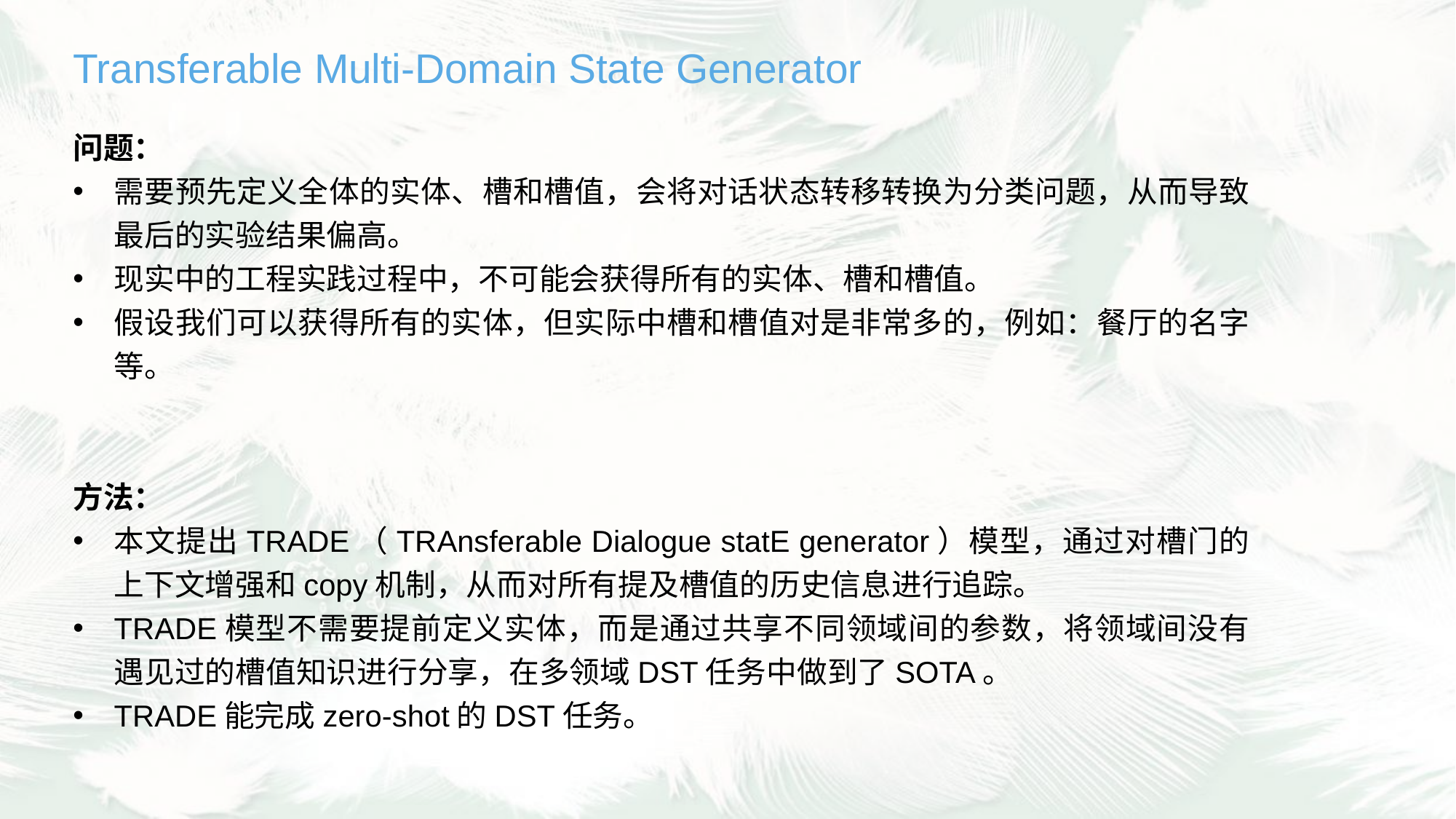

Transferable Multi-Domain State Generator
问题：
需要预先定义全体的实体、槽和槽值，会将对话状态转移转换为分类问题，从而导致最后的实验结果偏高。
现实中的工程实践过程中，不可能会获得所有的实体、槽和槽值。
假设我们可以获得所有的实体，但实际中槽和槽值对是非常多的，例如：餐厅的名字等。

方法：
本文提出TRADE（TRAnsferable Dialogue statE generator）模型，通过对槽门的上下文增强和copy机制，从而对所有提及槽值的历史信息进行追踪。
TRADE模型不需要提前定义实体，而是通过共享不同领域间的参数，将领域间没有遇见过的槽值知识进行分享，在多领域DST任务中做到了SOTA。
TRADE能完成zero-shot的DST任务。